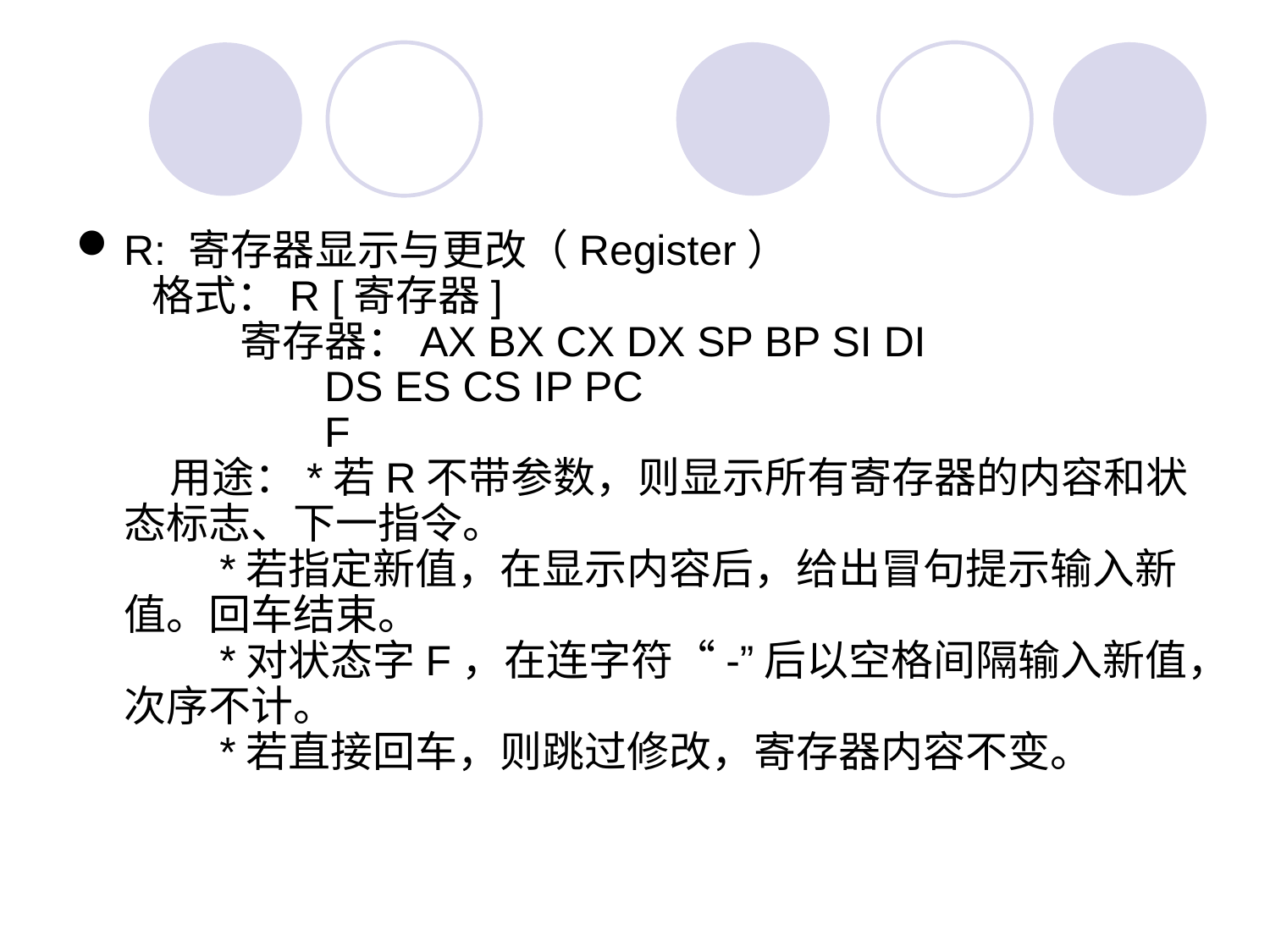

#
R: 寄存器显示与更改（Register）
   格式：R [寄存器]
         寄存器：AX BX CX DX SP BP SI DI
                 DS ES CS IP PC
                 F
   用途：*若R不带参数，则显示所有寄存器的内容和状态标志、下一指令。
         *若指定新值，在显示内容后，给出冒句提示输入新值。回车结束。
         *对状态字F，在连字符“-”后以空格间隔输入新值，次序不计。
         *若直接回车，则跳过修改，寄存器内容不变。